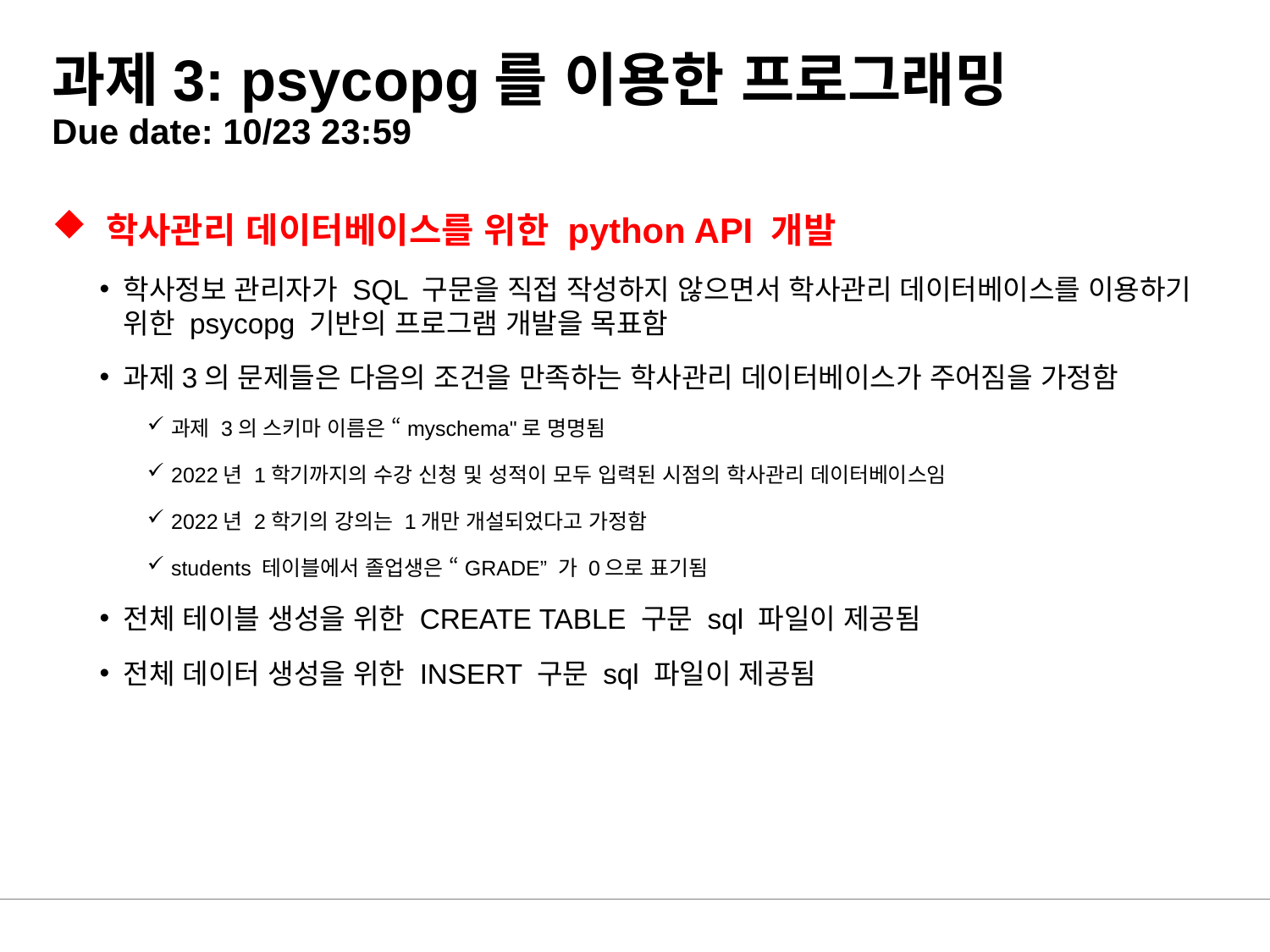

# 과제3: psycopg를 이용한 프로그래밍 Due date: 10/23 23:59
 학사관리 데이터베이스를 위한 python API 개발
학사정보 관리자가 SQL 구문을 직접 작성하지 않으면서 학사관리 데이터베이스를 이용하기 위한 psycopg 기반의 프로그램 개발을 목표함
과제3의 문제들은 다음의 조건을 만족하는 학사관리 데이터베이스가 주어짐을 가정함
과제 3의 스키마 이름은 “myschema"로 명명됨
2022년 1학기까지의 수강 신청 및 성적이 모두 입력된 시점의 학사관리 데이터베이스임
2022년 2학기의 강의는 1개만 개설되었다고 가정함
students 테이블에서 졸업생은 “GRADE” 가 0으로 표기됨
전체 테이블 생성을 위한 CREATE TABLE 구문 sql 파일이 제공됨
전체 데이터 생성을 위한 INSERT 구문 sql 파일이 제공됨